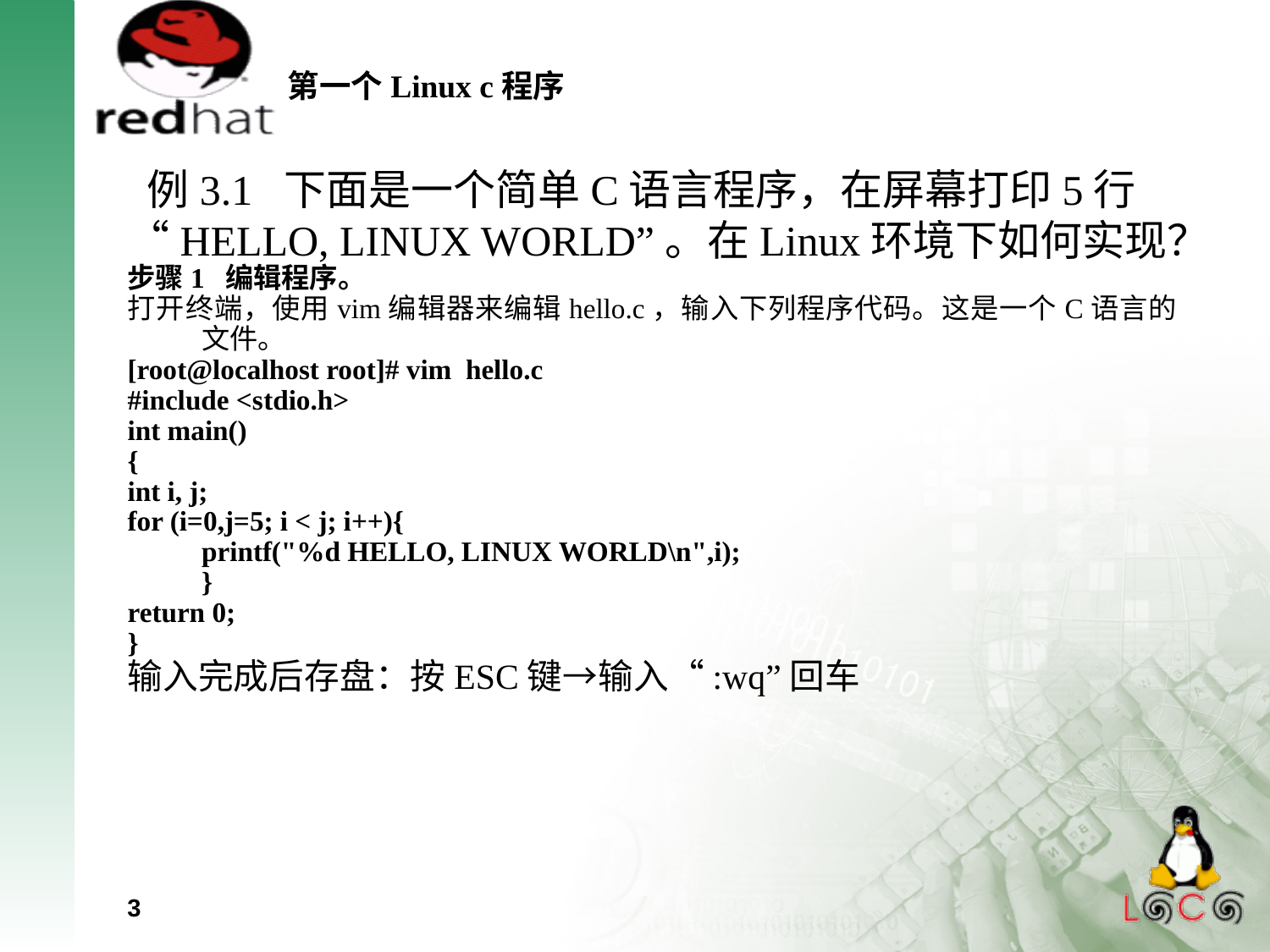

第一个Linux c程序
 例3.1  下面是一个简单C语言程序，在屏幕打印5行“HELLO, LINUX WORLD”。在Linux环境下如何实现？
步骤1  编辑程序。
打开终端，使用vim编辑器来编辑hello.c，输入下列程序代码。这是一个C语言的文件。
[root@localhost root]# vim  hello.c
#include <stdio.h>
int main()
{
int i, j;
for (i=0,j=5; i < j; i++){
 	printf("%d HELLO, LINUX WORLD\n",i);
 	}
return 0;
}
输入完成后存盘：按ESC键→输入“:wq”回车
3